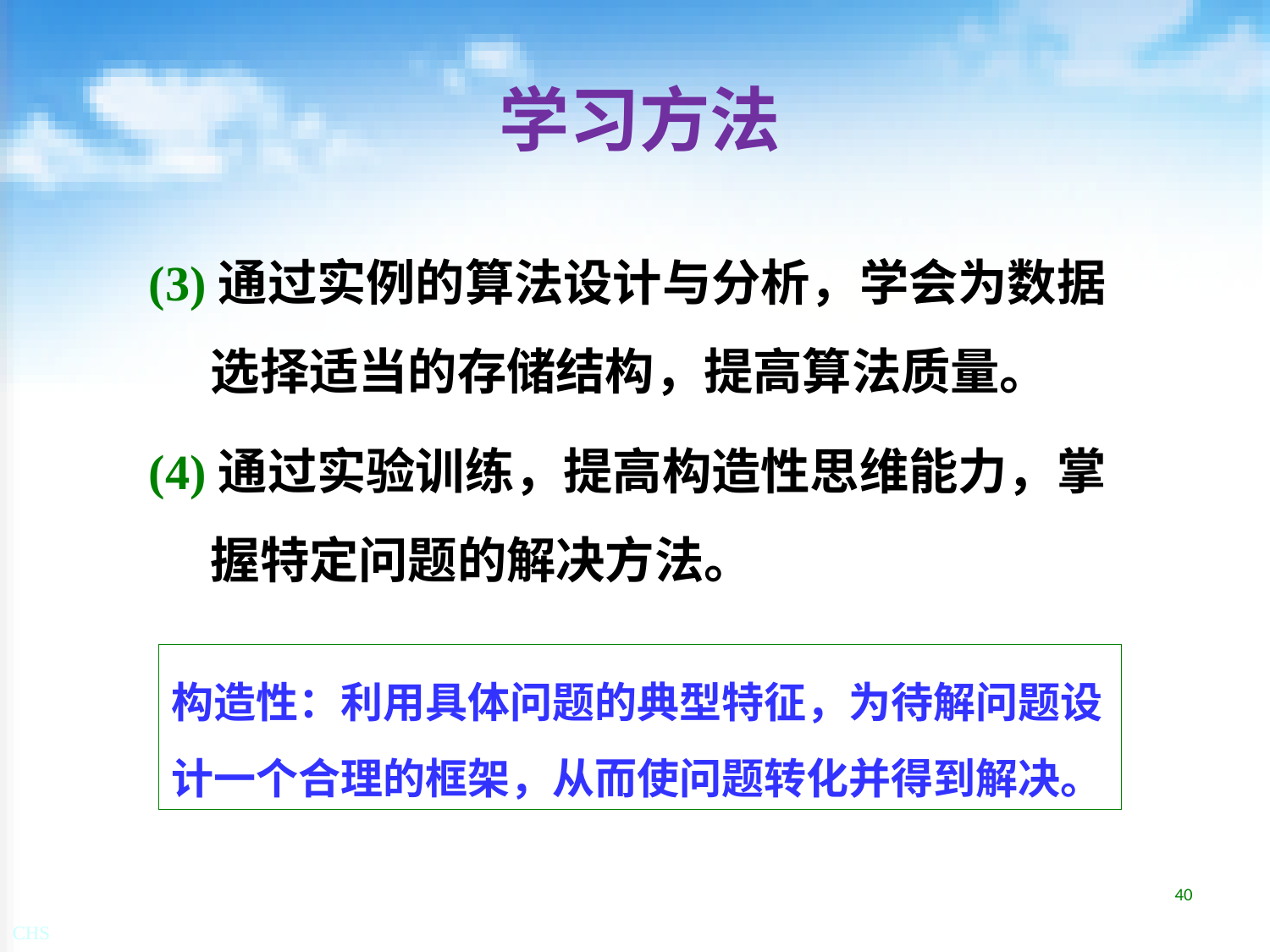

# 学习方法
(3)通过实例的算法设计与分析，学会为数据选择适当的存储结构，提高算法质量。
(4)通过实验训练，提高构造性思维能力，掌握特定问题的解决方法。
构造性：利用具体问题的典型特征，为待解问题设计一个合理的框架，从而使问题转化并得到解决。
40